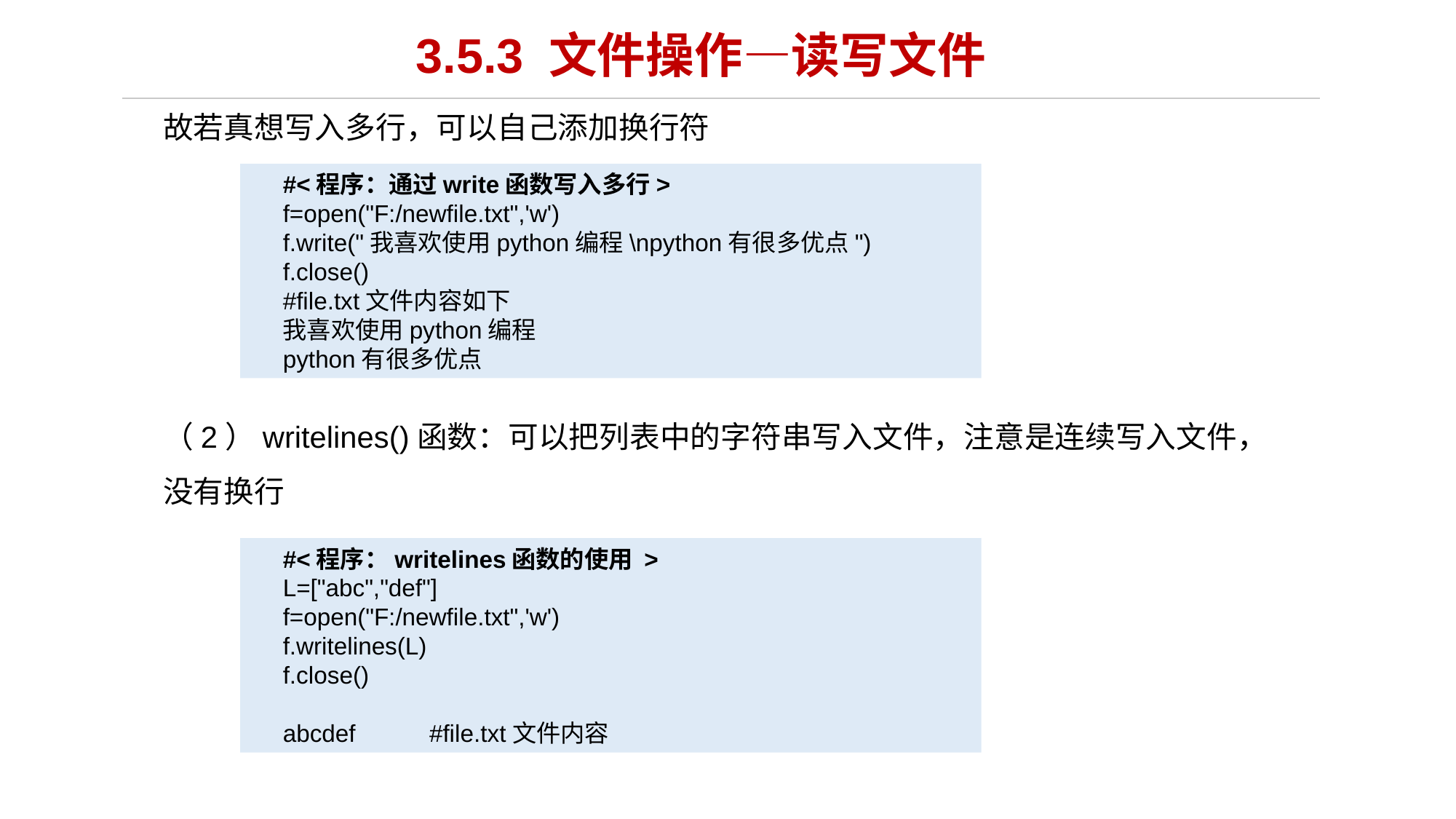

3.5.3 文件操作—读写文件
故若真想写入多行，可以自己添加换行符

（2）writelines()函数：可以把列表中的字符串写入文件，注意是连续写入文件，没有换行
#<程序：通过write函数写入多行>
f=open("F:/newfile.txt",'w')
f.write("我喜欢使用python编程\npython有很多优点")
f.close()
#file.txt文件内容如下
我喜欢使用python编程
python有很多优点
#<程序：writelines函数的使用 >
L=["abc","def"]
f=open("F:/newfile.txt",'w')
f.writelines(L)
f.close()

abcdef           #file.txt文件内容